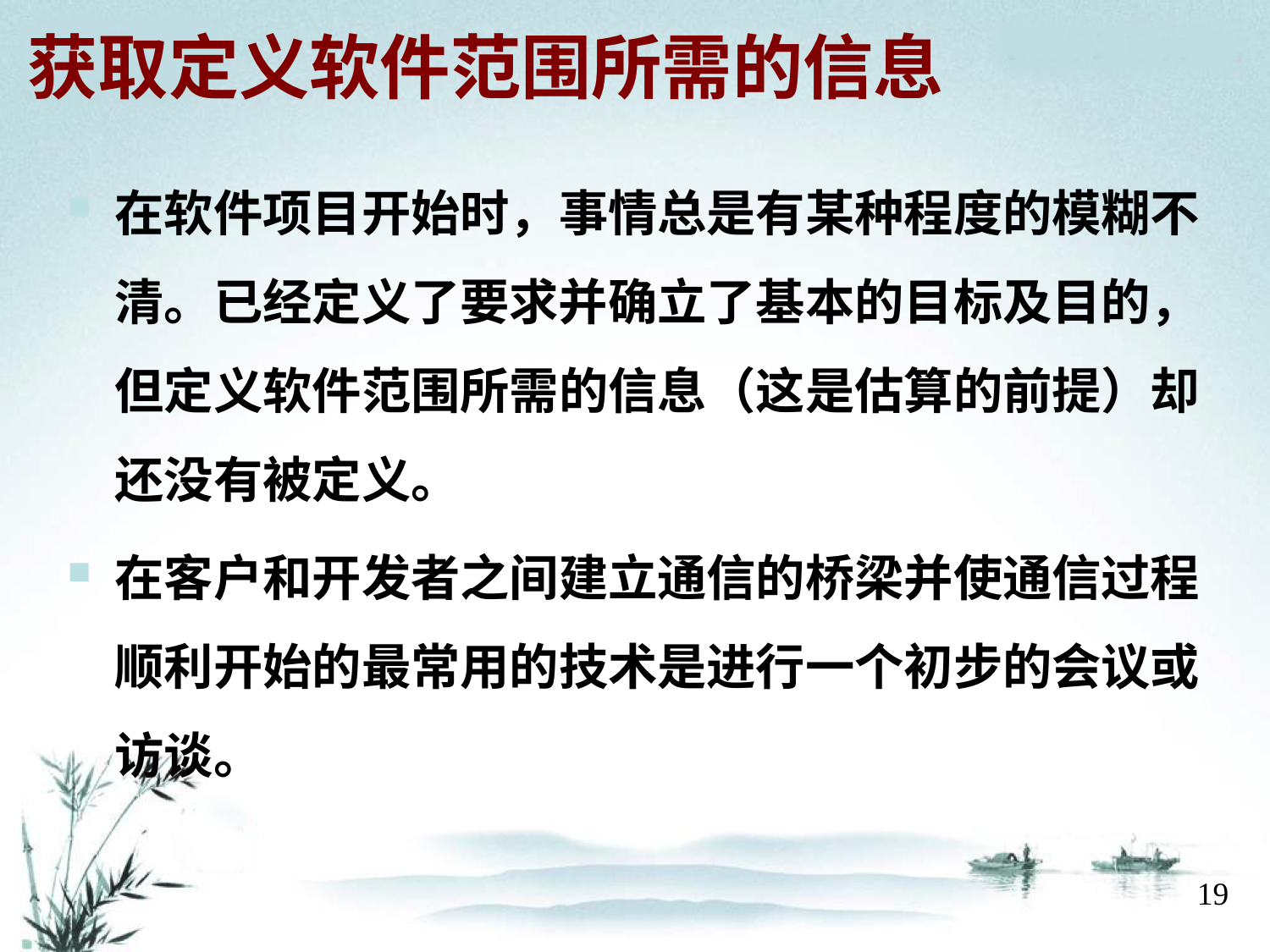

# 获取定义软件范围所需的信息
在软件项目开始时，事情总是有某种程度的模糊不清。已经定义了要求并确立了基本的目标及目的，但定义软件范围所需的信息（这是估算的前提）却还没有被定义。
在客户和开发者之间建立通信的桥梁并使通信过程顺利开始的最常用的技术是进行一个初步的会议或访谈。
19